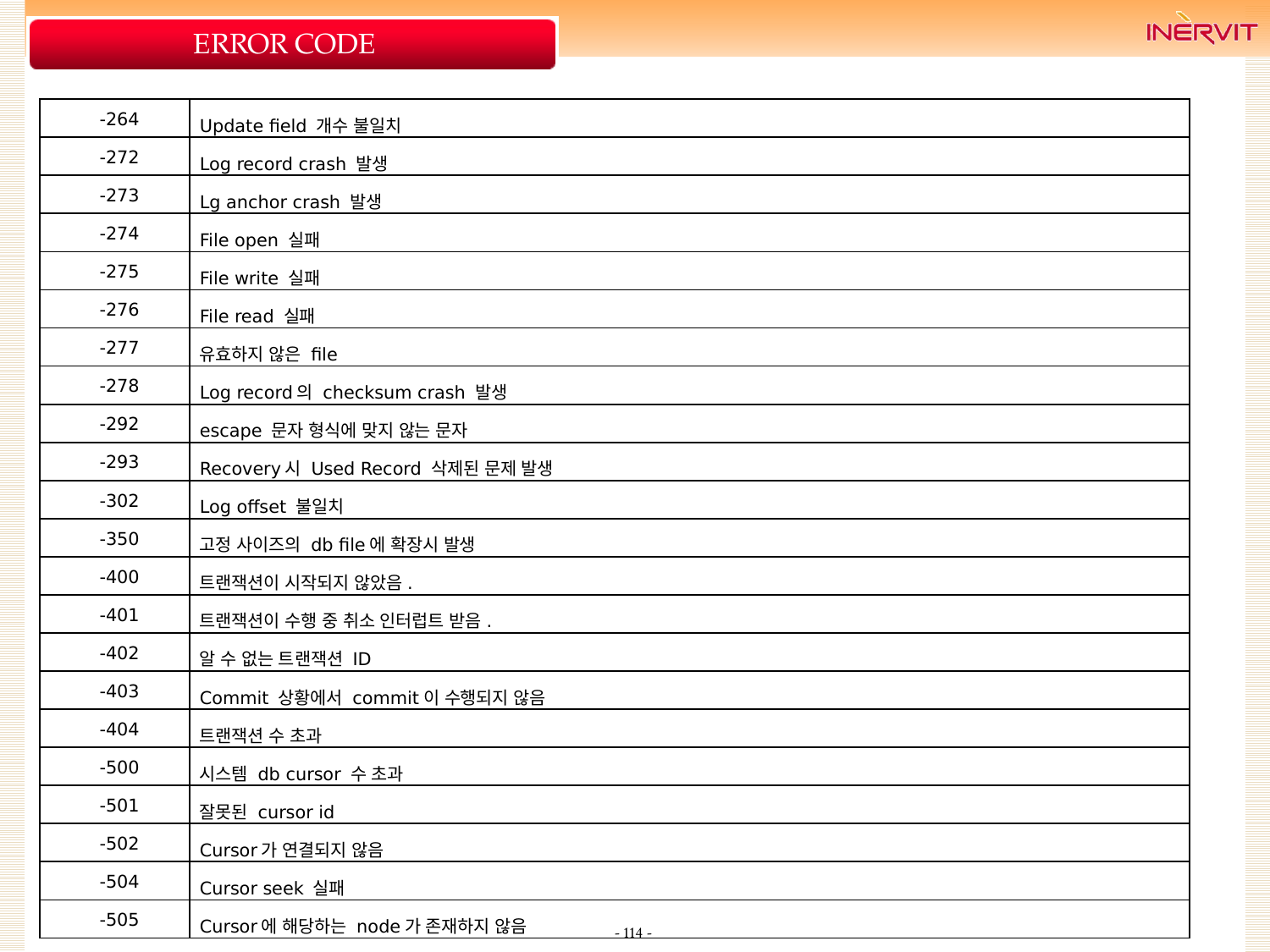

# ERROR CODE
| -264 | Update field 개수 불일치 |
| --- | --- |
| -272 | Log record crash 발생 |
| -273 | Lg anchor crash 발생 |
| -274 | File open 실패 |
| -275 | File write 실패 |
| -276 | File read 실패 |
| -277 | 유효하지 않은 file |
| -278 | Log record의 checksum crash 발생 |
| -292 | escape 문자 형식에 맞지 않는 문자 |
| -293 | Recovery시 Used Record 삭제된 문제 발생 |
| -302 | Log offset 불일치 |
| -350 | 고정 사이즈의 db file에 확장시 발생 |
| -400 | 트랜잭션이 시작되지 않았음. |
| -401 | 트랜잭션이 수행 중 취소 인터럽트 받음. |
| -402 | 알 수 없는 트랜잭션 ID |
| -403 | Commit 상황에서 commit이 수행되지 않음 |
| -404 | 트랜잭션 수 초과 |
| -500 | 시스템 db cursor 수 초과 |
| -501 | 잘못된 cursor id |
| -502 | Cursor가 연결되지 않음 |
| -504 | Cursor seek 실패 |
| -505 | Cursor에 해당하는 node가 존재하지 않음 |
- 114 -